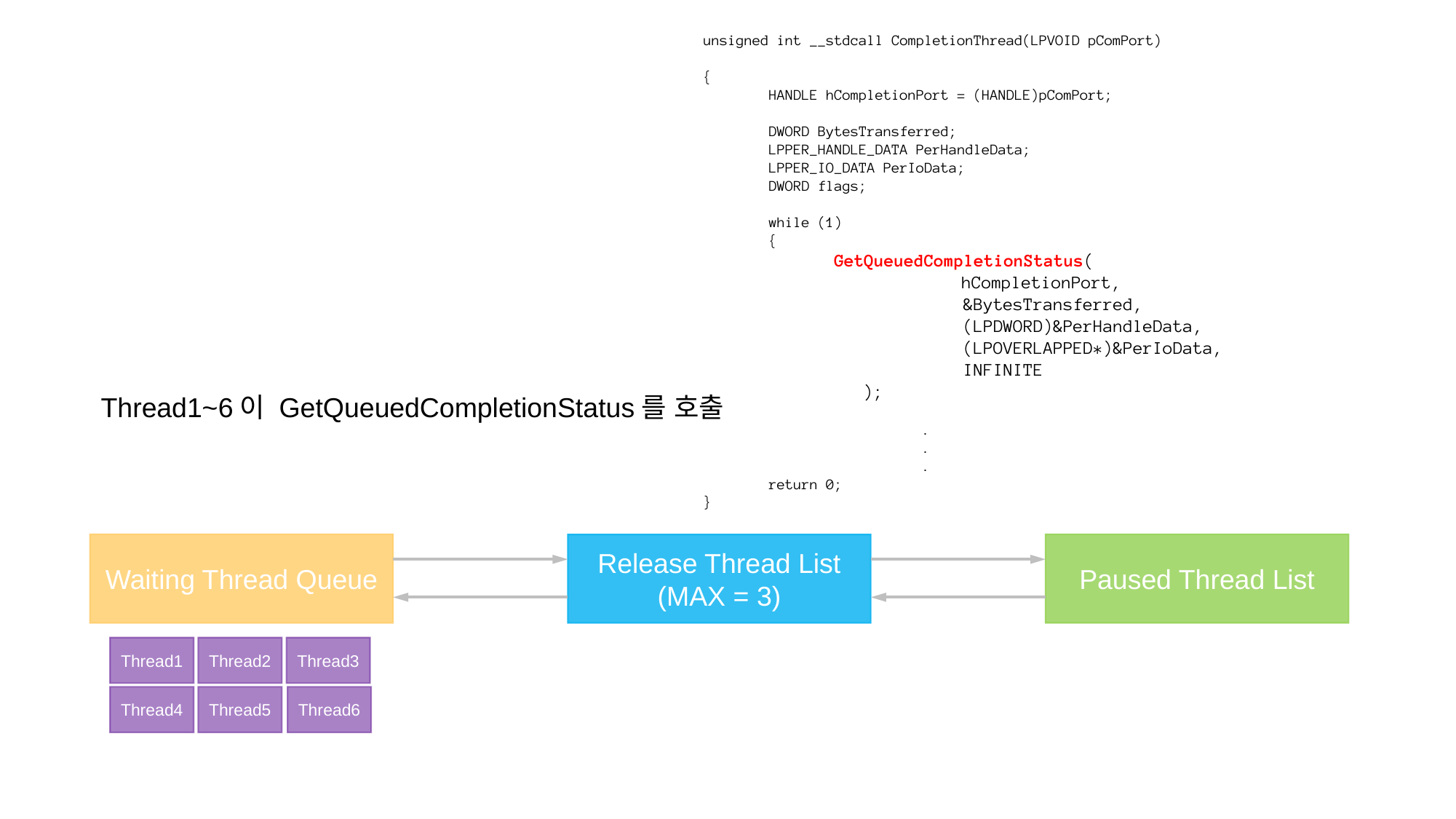

unsigned int __stdcall CompletionThread(LPVOID pComPort)

{
        HANDLE hCompletionPort = (HANDLE)pComPort;

        DWORD BytesTransferred;
        LPPER_HANDLE_DATA PerHandleData;
        LPPER_IO_DATA PerIoData;
        DWORD flags;

        while (1)
        {
                GetQueuedCompletionStatus(
		    hCompletionPort,
                          &BytesTransferred,
                          (LPDWORD)&PerHandleData,
                          (LPOVERLAPPED*)&PerIoData,
                          INFINITE
                );

                	.
		.
		.
        return 0;
}
Thread1~6이 GetQueuedCompletionStatus를 호출
Waiting Thread Queue
Paused Thread List
Release Thread List
(MAX = 3)
Thread2
Thread3
Thread1
Thread4
Thread5
Thread6